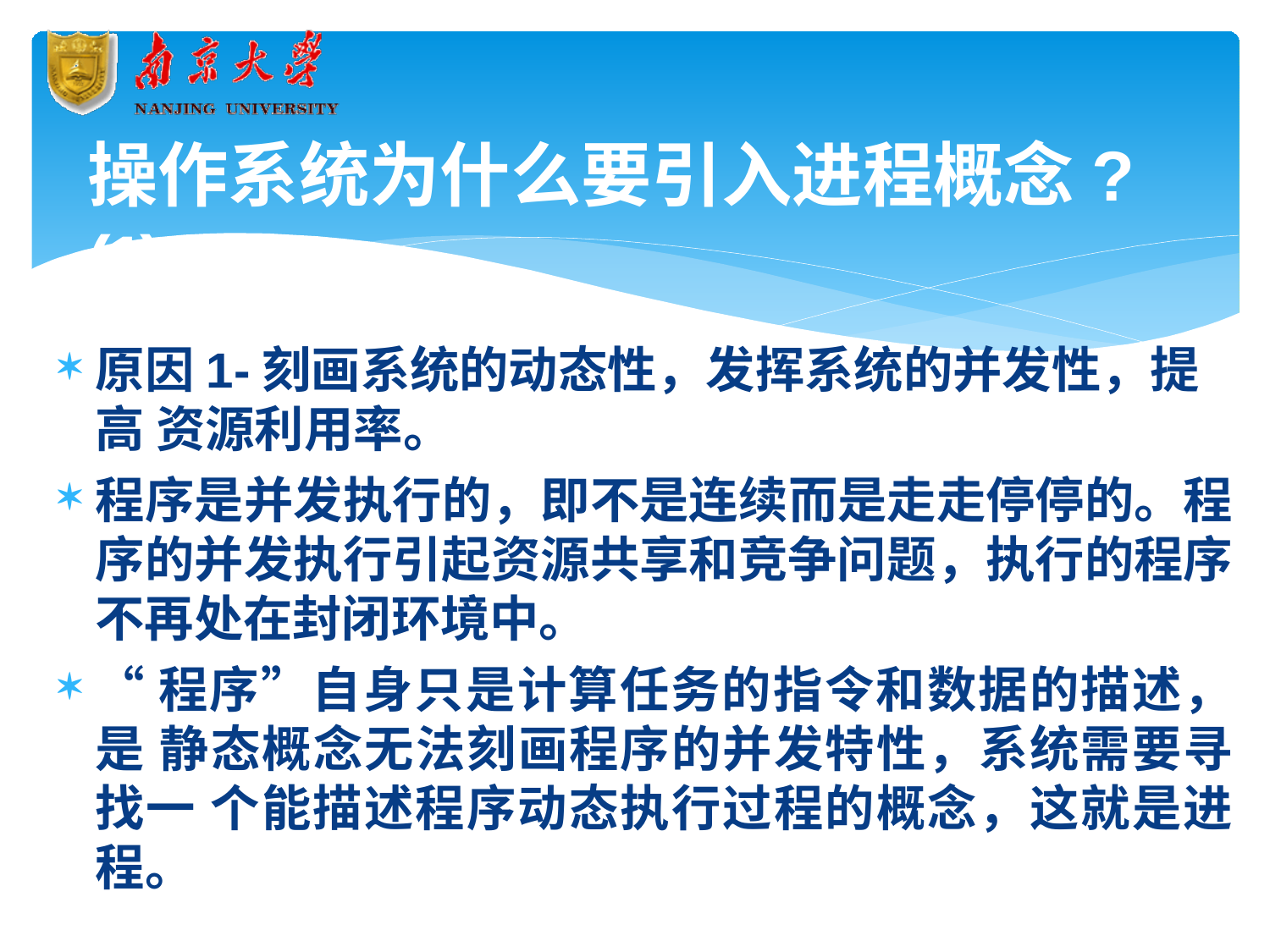

# 操作系统为什么要引入进程概念?(1)
原因1-刻画系统的动态性，发挥系统的并发性，提高 资源利用率。
程序是并发执行的，即不是连续而是走走停停的。程 序的并发执行引起资源共享和竞争问题，执行的程序 不再处在封闭环境中。
“程序”自身只是计算任务的指令和数据的描述，是 静态概念无法刻画程序的并发特性，系统需要寻找一 个能描述程序动态执行过程的概念，这就是进程。